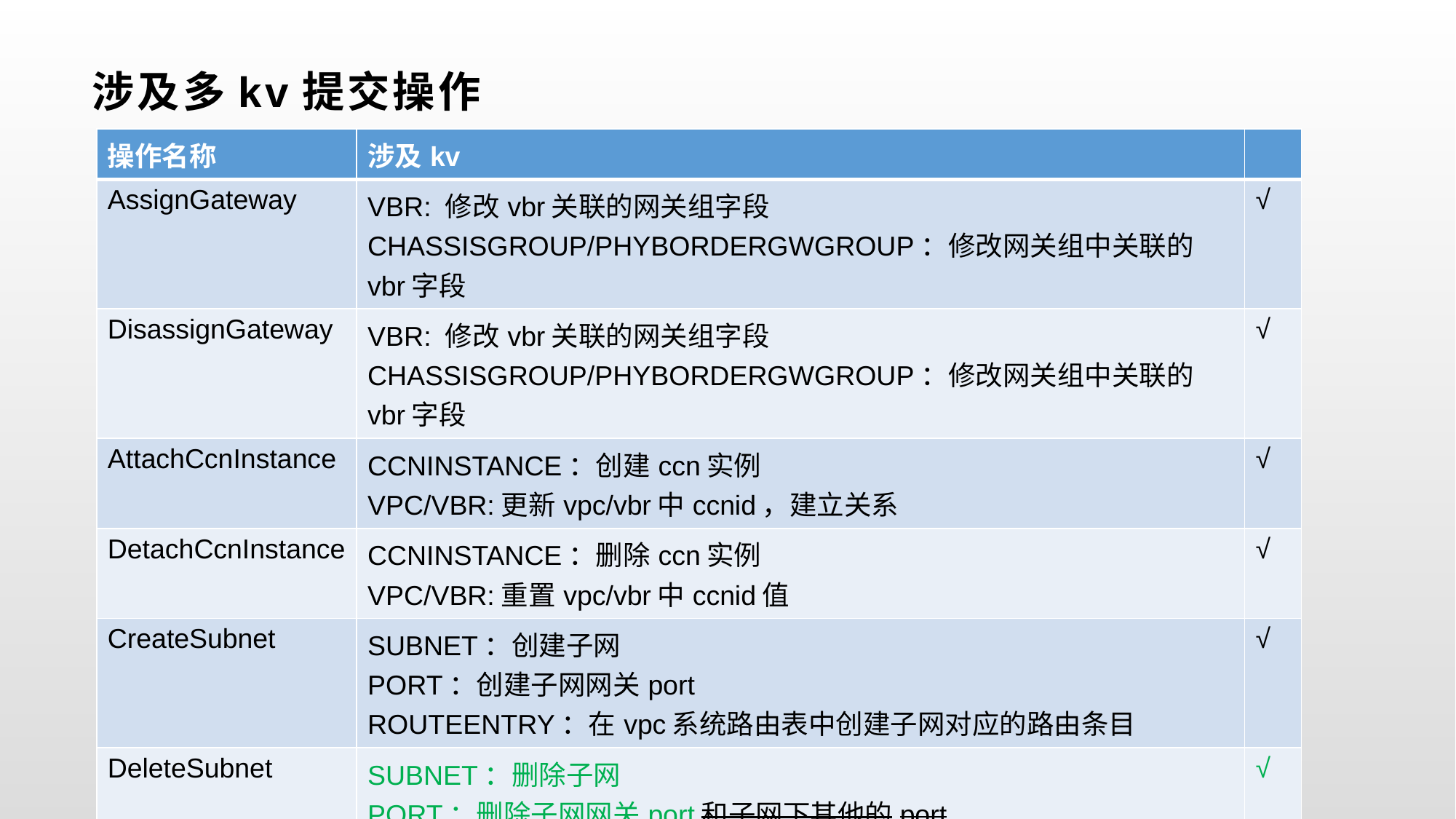

# 涉及多kv提交操作
| 操作名称 | 涉及kv |  |
| --- | --- | --- |
| AssignGateway | VBR: 修改vbr关联的网关组字段 CHASSISGROUP/PHYBORDERGWGROUP：修改网关组中关联的vbr字段 | √ |
| DisassignGateway | VBR: 修改vbr关联的网关组字段 CHASSISGROUP/PHYBORDERGWGROUP：修改网关组中关联的vbr字段 | √ |
| AttachCcnInstance | CCNINSTANCE：创建ccn实例 VPC/VBR:更新vpc/vbr中ccnid，建立关系 | √ |
| DetachCcnInstance | CCNINSTANCE：删除ccn实例 VPC/VBR:重置vpc/vbr中ccnid值 | √ |
| CreateSubnet | SUBNET：创建子网 PORT：创建子网网关port ROUTEENTRY：在vpc系统路由表中创建子网对应的路由条目 | √ |
| DeleteSubnet | SUBNET：删除子网 PORT：删除子网网关port和子网下其他的port ROUTEENTRY：在vpc系统路由表中删除子网对应的路由条目 NETWORKACL：更新acl关联的子网列表 | √ |